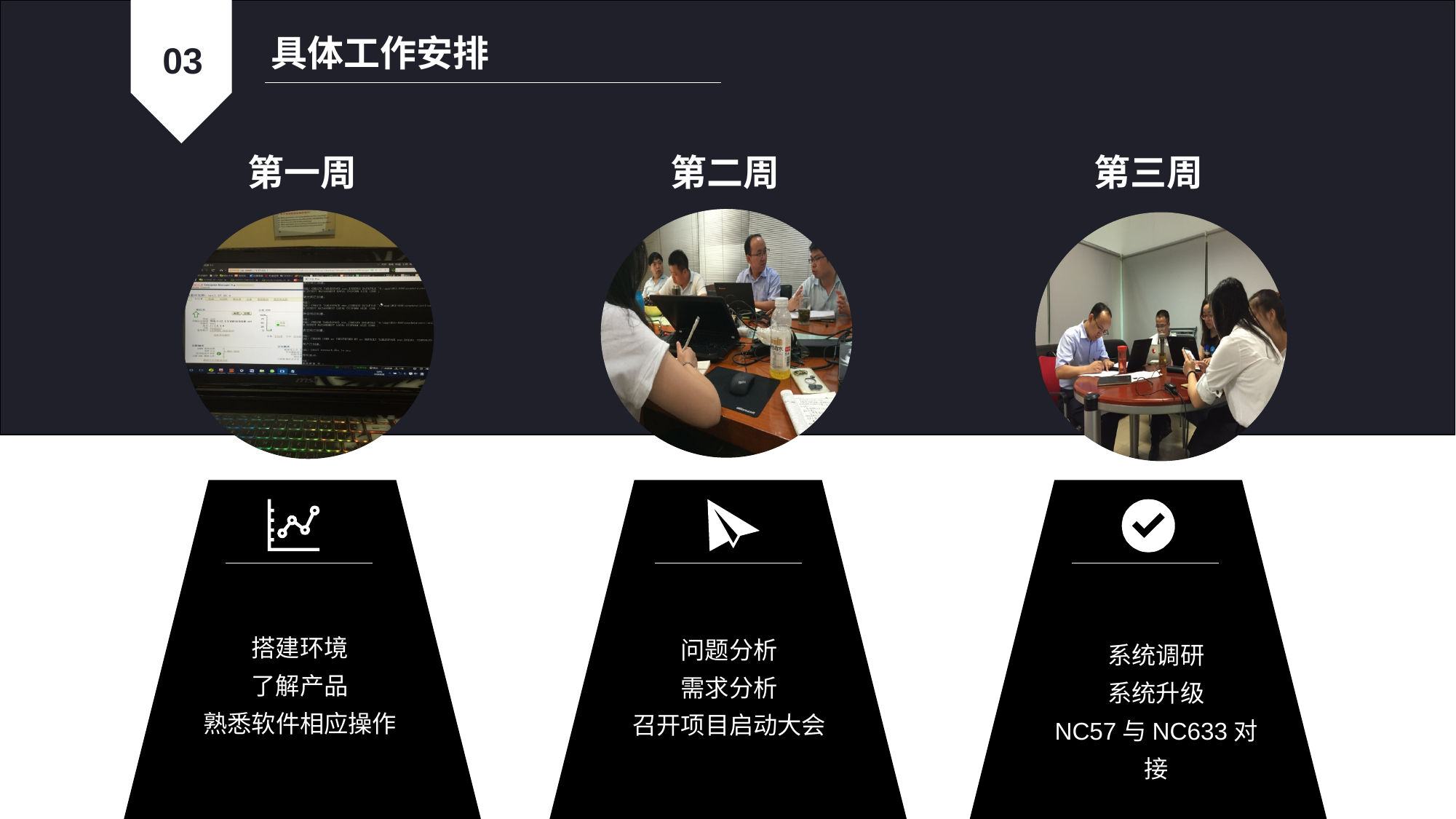

具体工作安排
03
第一周
第二周
第三周

搭建环境
了解产品
熟悉软件相应操作
问题分析
需求分析
召开项目启动大会
系统调研
系统升级
NC57与NC633对接